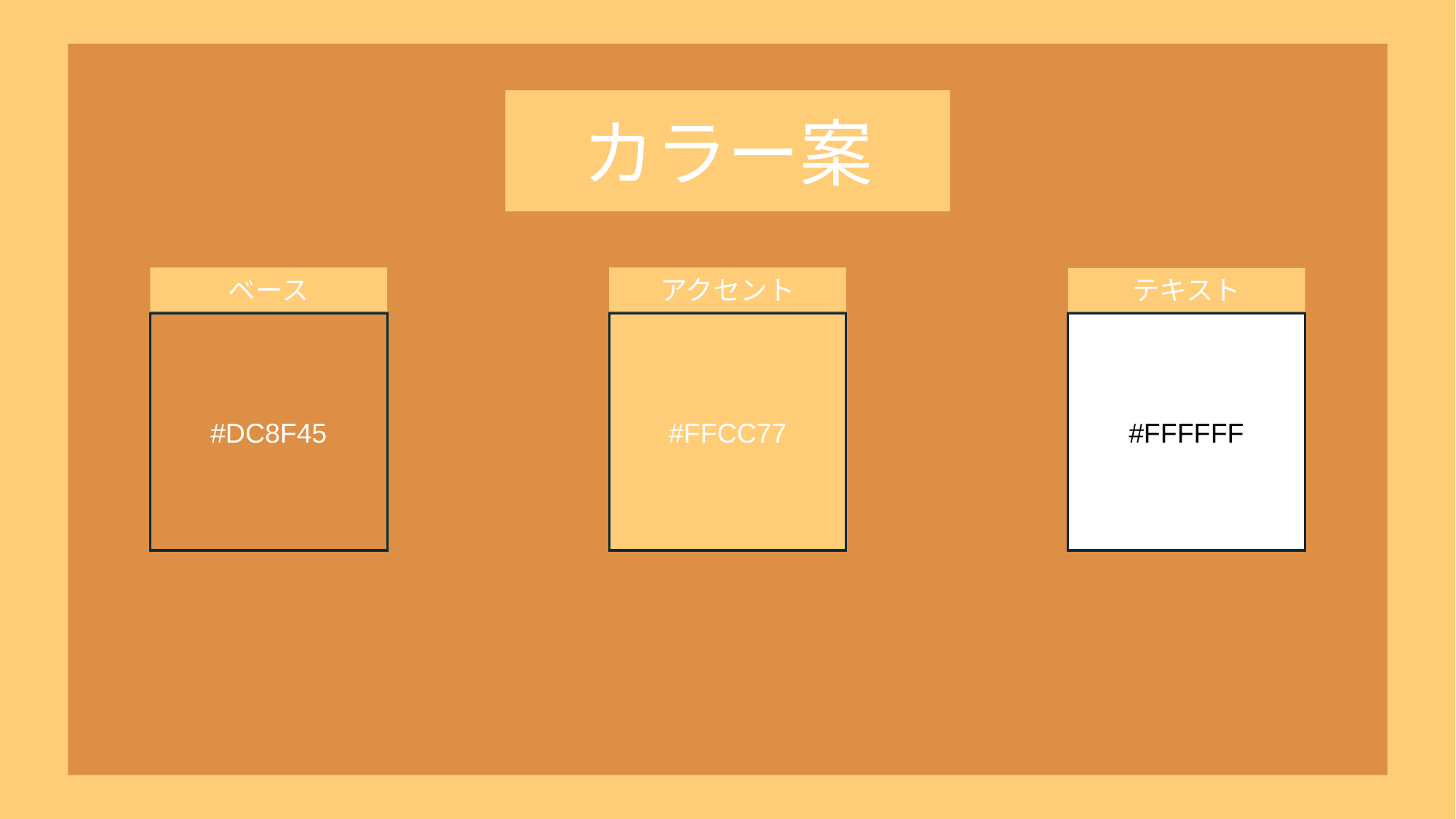

カラー案
ベース
アクセント
テキスト
#DC8F45
#FFCC77
#FFFFFF